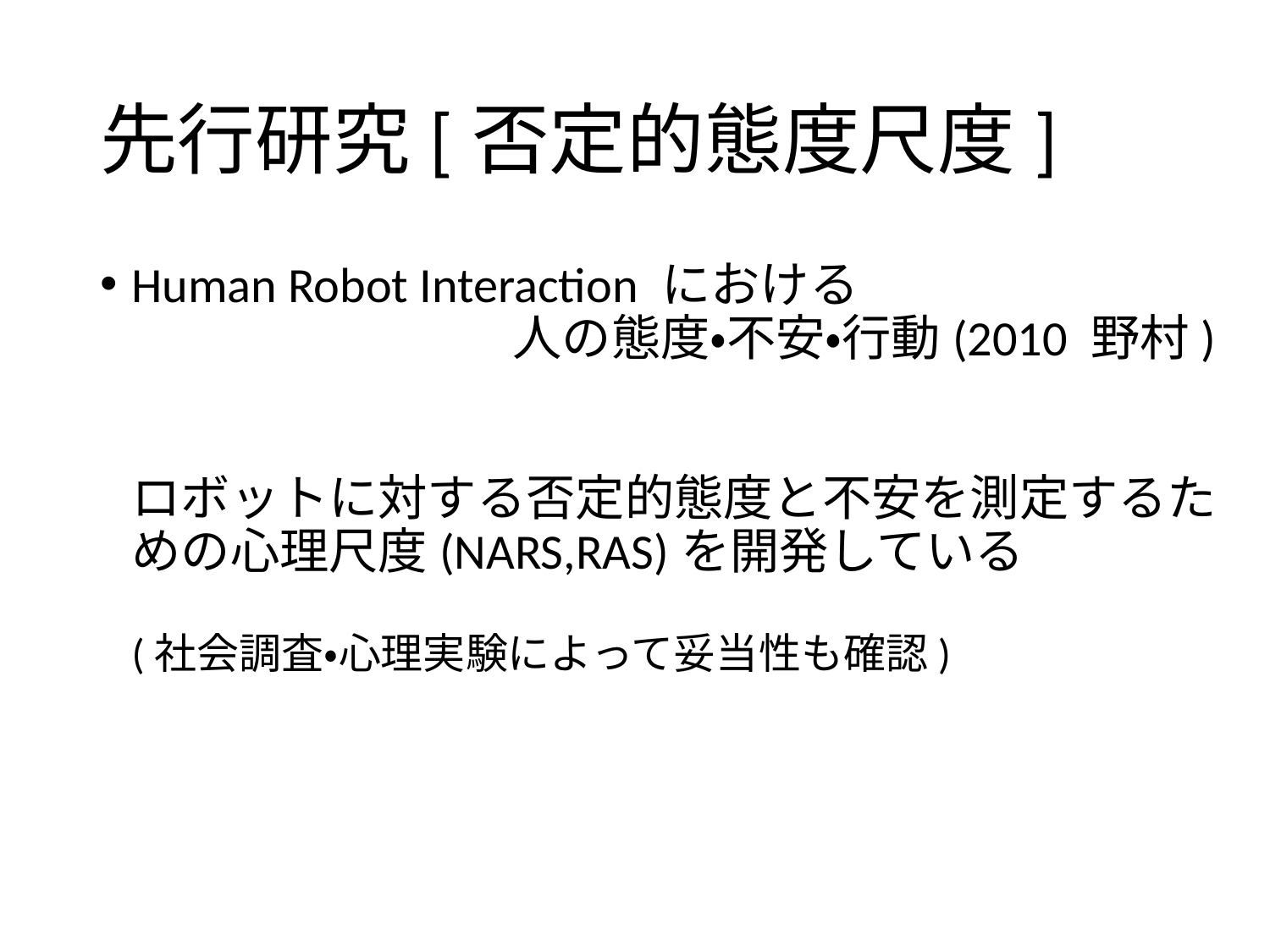

# 先行研究[否定的態度尺度]
Human Robot Interaction における
			人の態度・不安・行動(2010 野村)
ロボットに対する否定的態度と不安を測定するための心理尺度(NARS,RAS)を開発している
(社会調査・心理実験によって妥当性も確認)